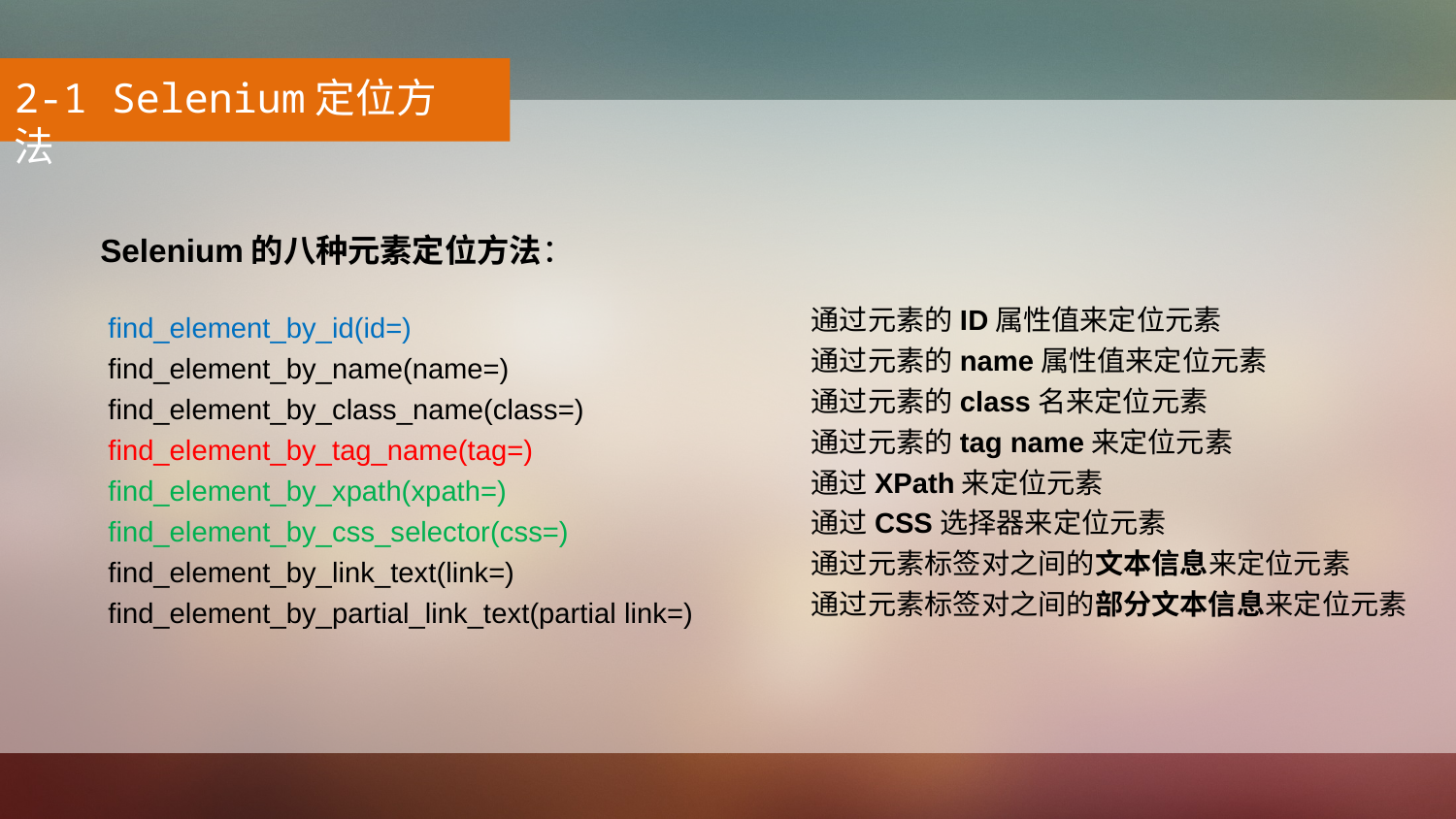

2-1 Selenium定位方法

通过元素的ID属性值来定位元素
通过元素的name属性值来定位元素
通过元素的class名来定位元素
通过元素的tag name来定位元素
通过XPath来定位元素
通过CSS选择器来定位元素
通过元素标签对之间的文本信息来定位元素
通过元素标签对之间的部分文本信息来定位元素
Selenium的八种元素定位方法：

 find_element_by_id(id=)
 find_element_by_name(name=)
 find_element_by_class_name(class=)
 find_element_by_tag_name(tag=)
 find_element_by_xpath(xpath=)
 find_element_by_css_selector(css=)
 find_element_by_link_text(link=)
 find_element_by_partial_link_text(partial link=)